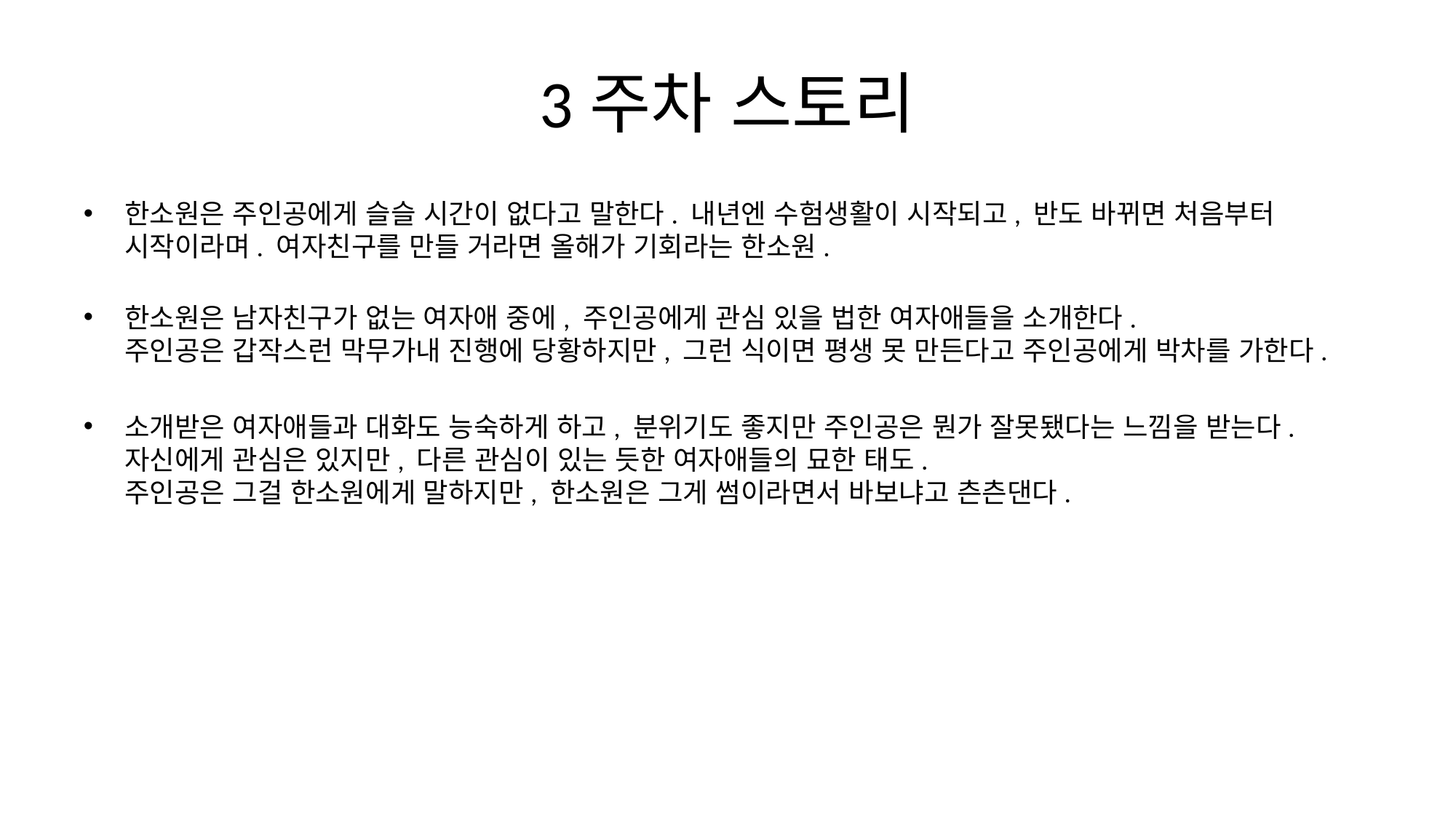

# 3주차 스토리
한소원은 주인공에게 슬슬 시간이 없다고 말한다. 내년엔 수험생활이 시작되고, 반도 바뀌면 처음부터
시작이라며. 여자친구를 만들 거라면 올해가 기회라는 한소원.
한소원은 남자친구가 없는 여자애 중에, 주인공에게 관심 있을 법한 여자애들을 소개한다.
주인공은 갑작스런 막무가내 진행에 당황하지만, 그런 식이면 평생 못 만든다고 주인공에게 박차를 가한다.

소개받은 여자애들과 대화도 능숙하게 하고, 분위기도 좋지만 주인공은 뭔가 잘못됐다는 느낌을 받는다.
자신에게 관심은 있지만, 다른 관심이 있는 듯한 여자애들의 묘한 태도.
주인공은 그걸 한소원에게 말하지만, 한소원은 그게 썸이라면서 바보냐고 츤츤댄다.